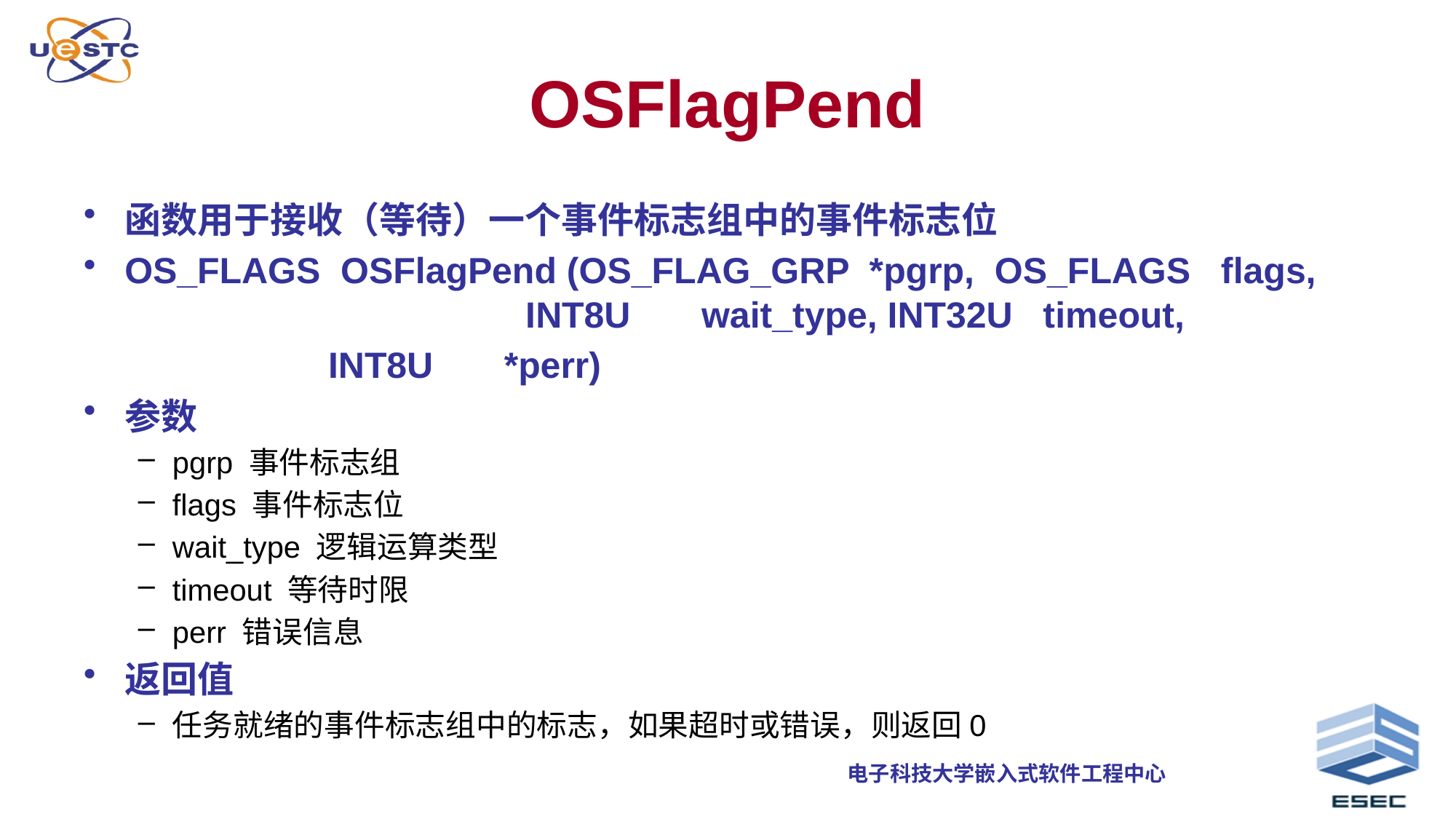

# OSFlagPend
函数用于接收（等待）一个事件标志组中的事件标志位
OS_FLAGS  OSFlagPend (OS_FLAG_GRP  *pgrp,  OS_FLAGS   flags,                      	                  INT8U       wait_type, INT32U   timeout,
                        INT8U       *perr)
参数
pgrp 事件标志组
flags 事件标志位
wait_type 逻辑运算类型
timeout 等待时限
perr 错误信息
返回值
任务就绪的事件标志组中的标志，如果超时或错误，则返回0